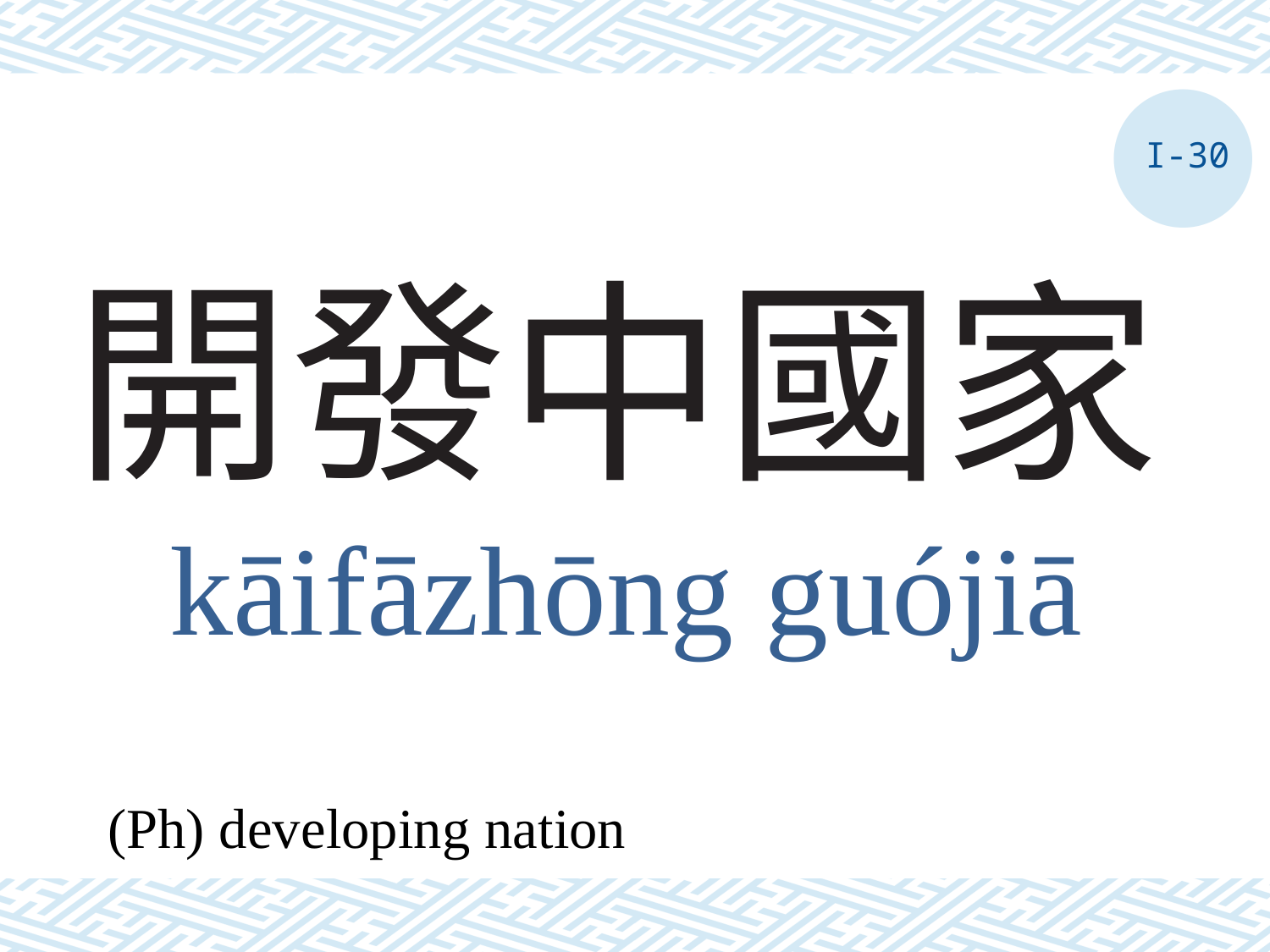

I-30

# 開發中國家
kāifāzhōng guójiā
(Ph) developing nation